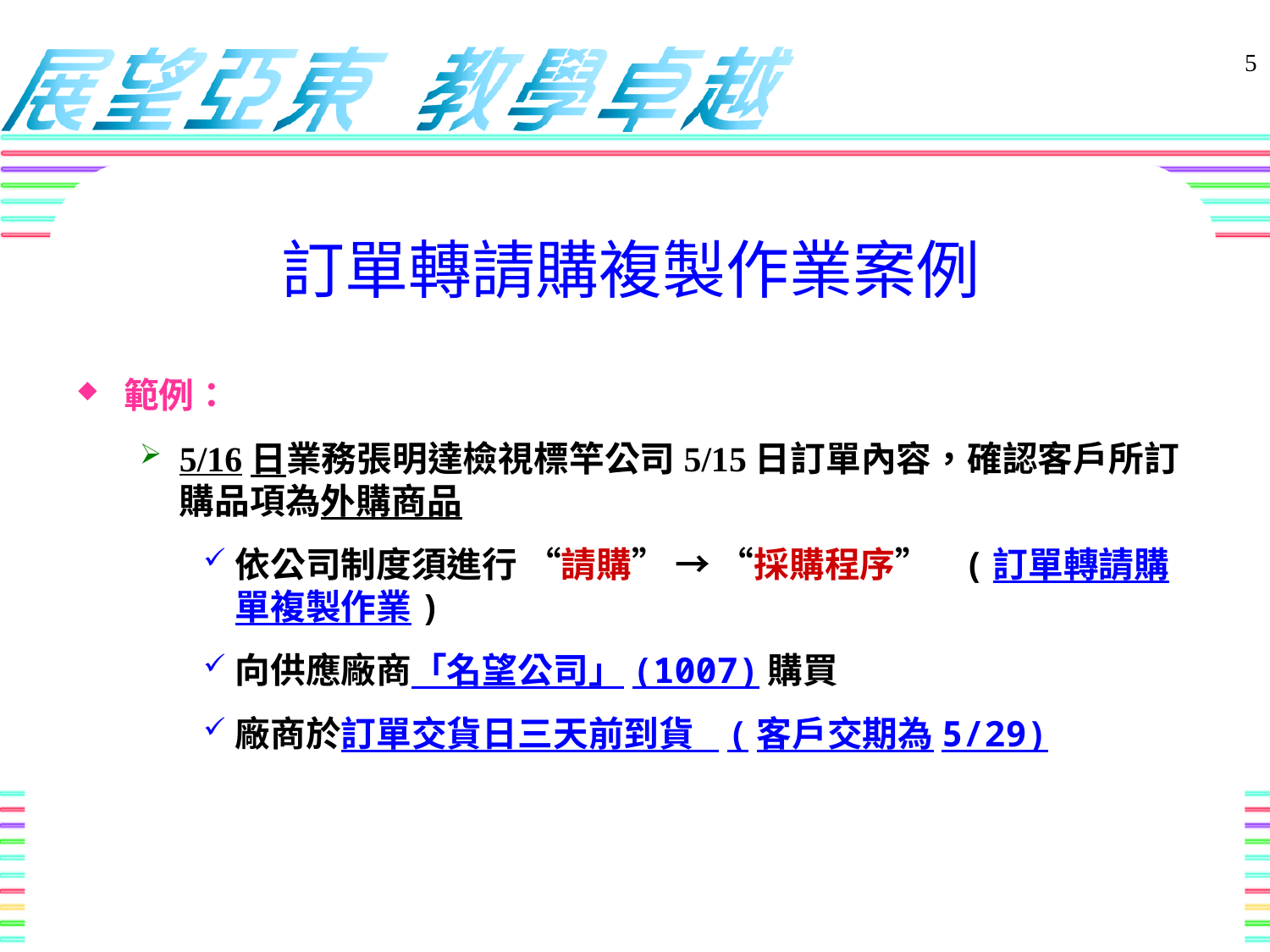

5
# 訂單轉請購複製作業案例

範例：
5/16日業務張明達檢視標竿公司5/15日訂單內容，確認客戶所訂購品項為外購商品
依公司制度須進行 “請購” → “採購程序”   (訂單轉請購單複製作業)
向供應廠商「名望公司」(1007)購買
廠商於訂單交貨日三天前到貨   (客戶交期為5/29)